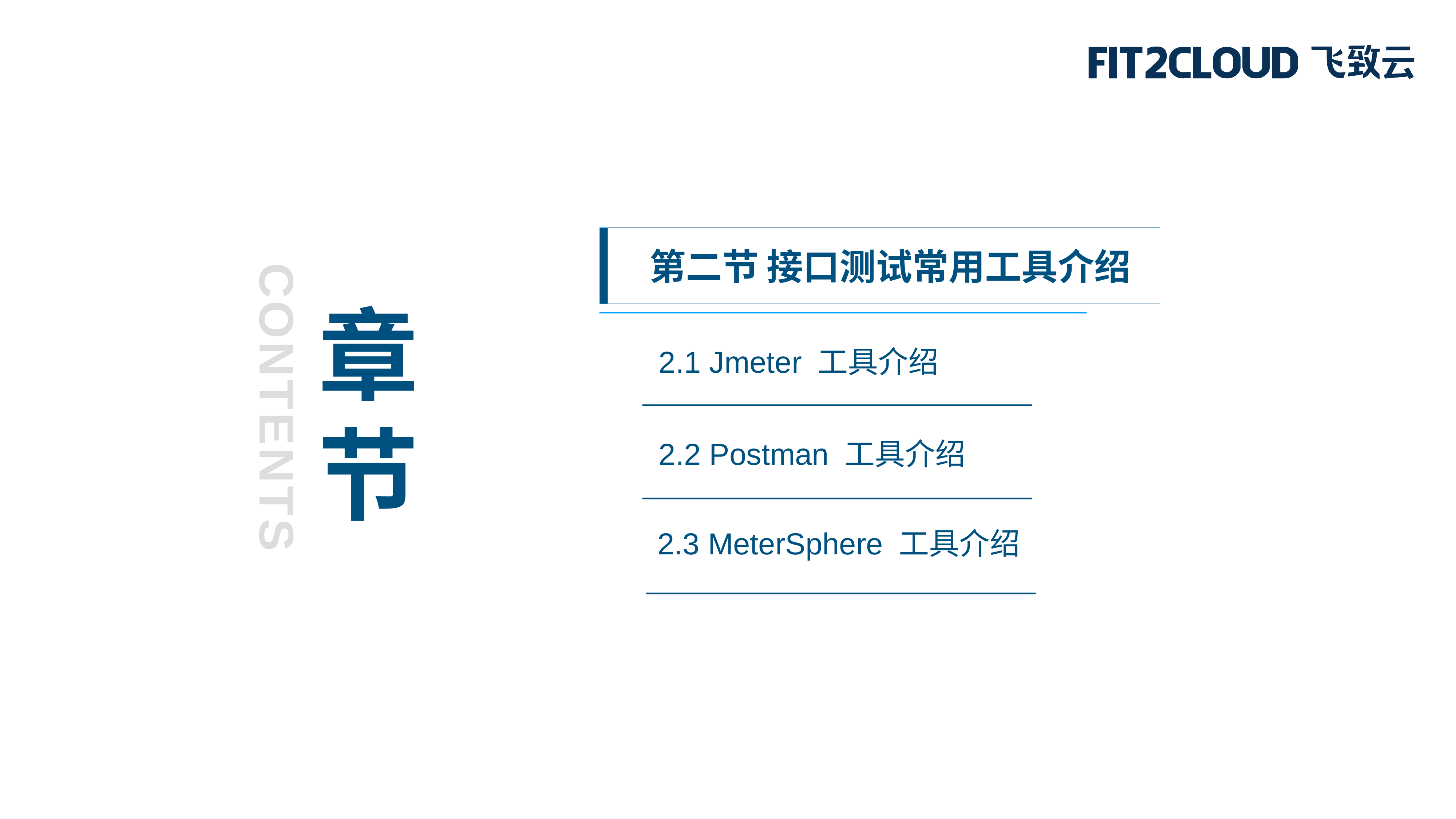

第二节 接口测试常用工具介绍
章
节

2.1 Jmeter 工具介绍
CONTENTS

2.2 Postman 工具介绍

2.3 MeterSphere 工具介绍